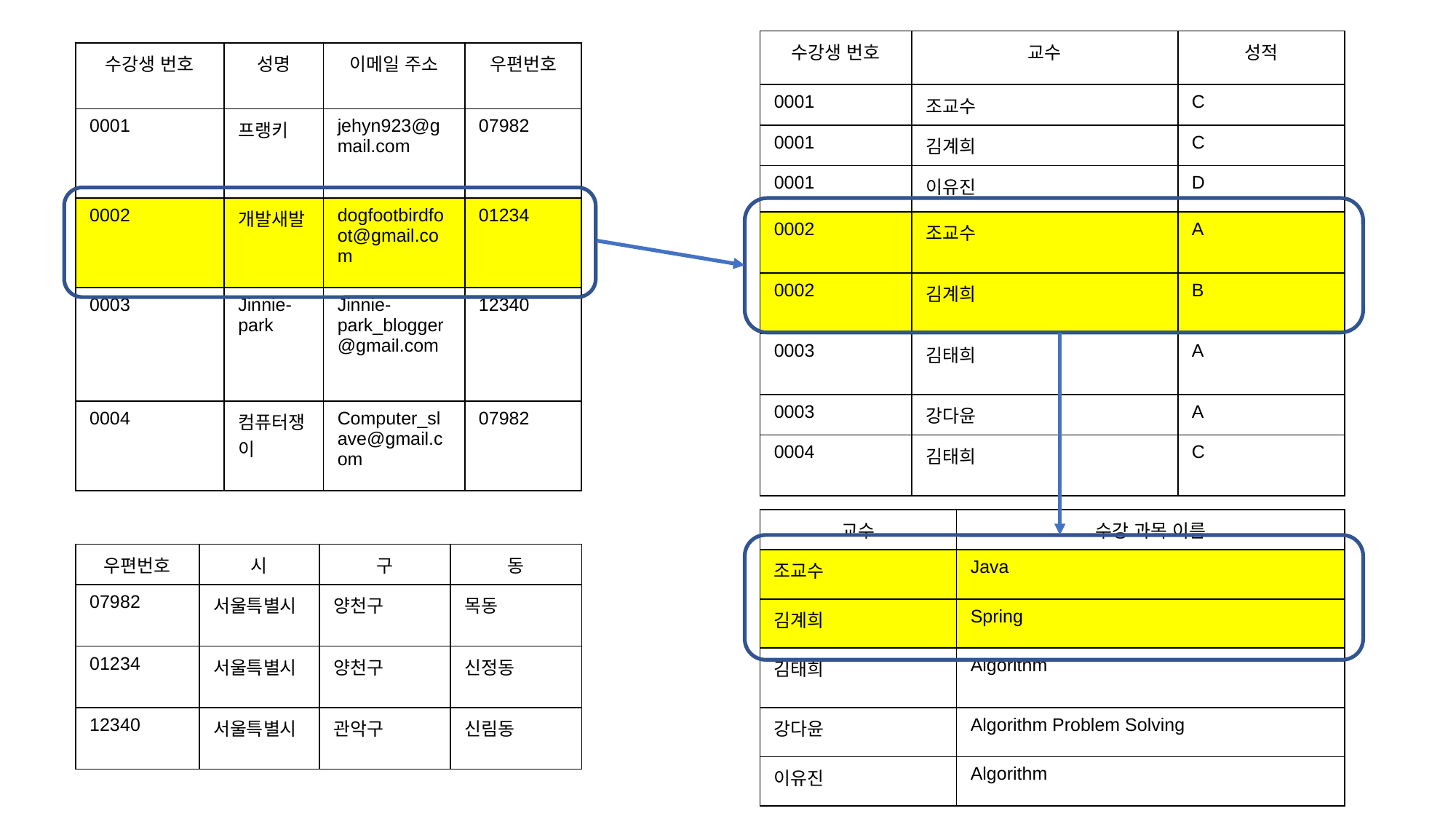

| 수강생 번호 | 교수 | 성적 |
| --- | --- | --- |
| 0001 | 조교수 | C |
| 0001 | 김계희 | C |
| 0001 | 이유진 | D |
| 0002 | 조교수 | A |
| 0002 | 김계희 | B |
| 0003 | 김태희 | A |
| 0003 | 강다윤 | A |
| 0004 | 김태희 | C |
| 수강생 번호 | 성명 | 이메일 주소 | 우편번호 |
| --- | --- | --- | --- |
| 0001 | 프랭키 | jehyn923@gmail.com | 07982 |
| 0002 | 개발새발 | dogfootbirdfoot@gmail.com | 01234 |
| 0003 | Jinnie-park | Jinnie-park\_blogger@gmail.com | 12340 |
| 0004 | 컴퓨터쟁이 | Computer\_slave@gmail.com | 07982 |

| 교수 | 수강 과목 이름 |
| --- | --- |
| 조교수 | Java |
| 김계희 | Spring |
| 김태희 | Algorithm |
| 강다윤 | Algorithm Problem Solving |
| 이유진 | Algorithm |

| 우편번호 | 시 | 구 | 동 |
| --- | --- | --- | --- |
| 07982 | 서울특별시 | 양천구 | 목동 |
| 01234 | 서울특별시 | 양천구 | 신정동 |
| 12340 | 서울특별시 | 관악구 | 신림동 |